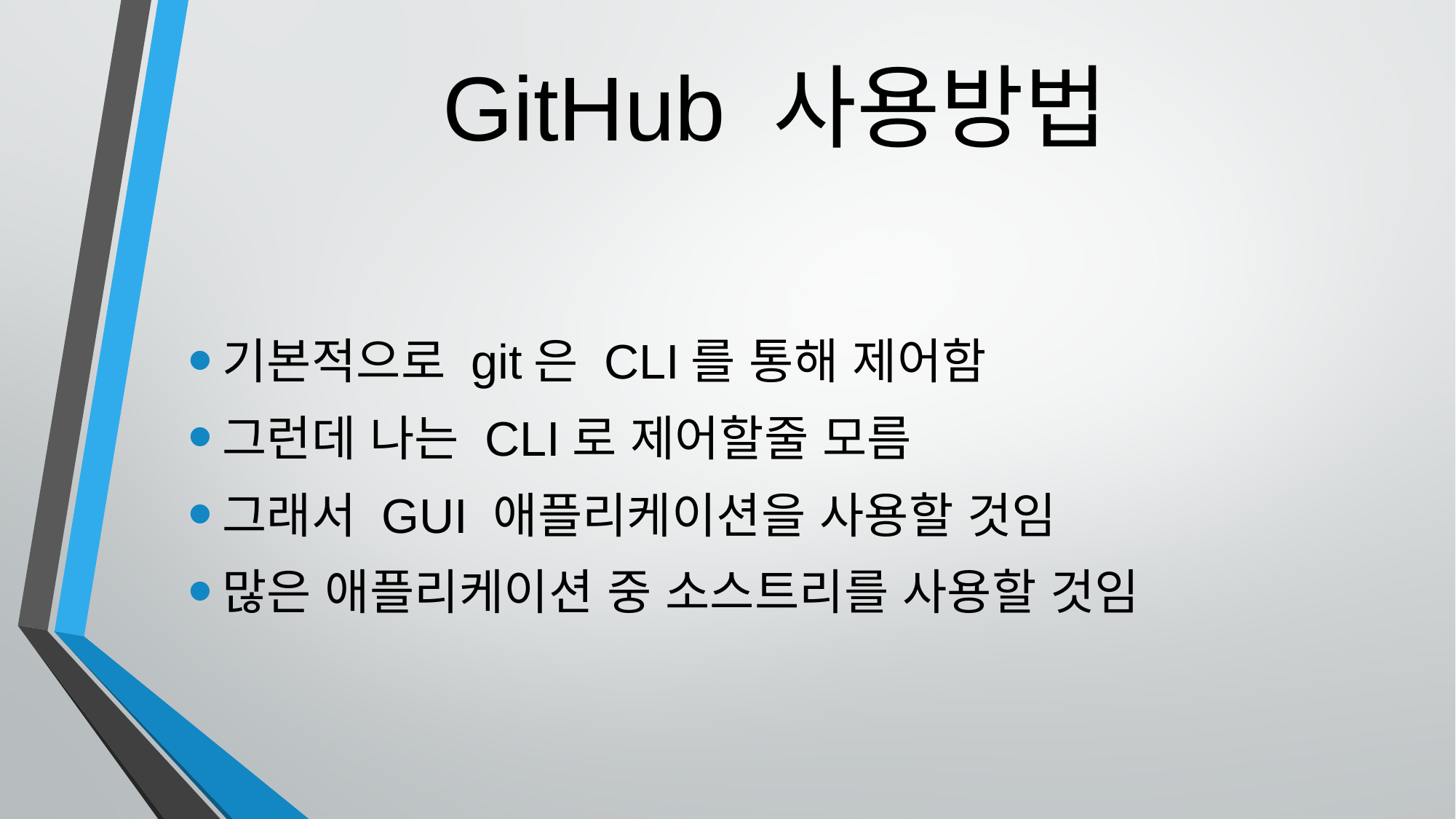

# GitHub 사용방법
기본적으로 git은 CLI를 통해 제어함
그런데 나는 CLI로 제어할줄 모름
그래서 GUI 애플리케이션을 사용할 것임
많은 애플리케이션 중 소스트리를 사용할 것임